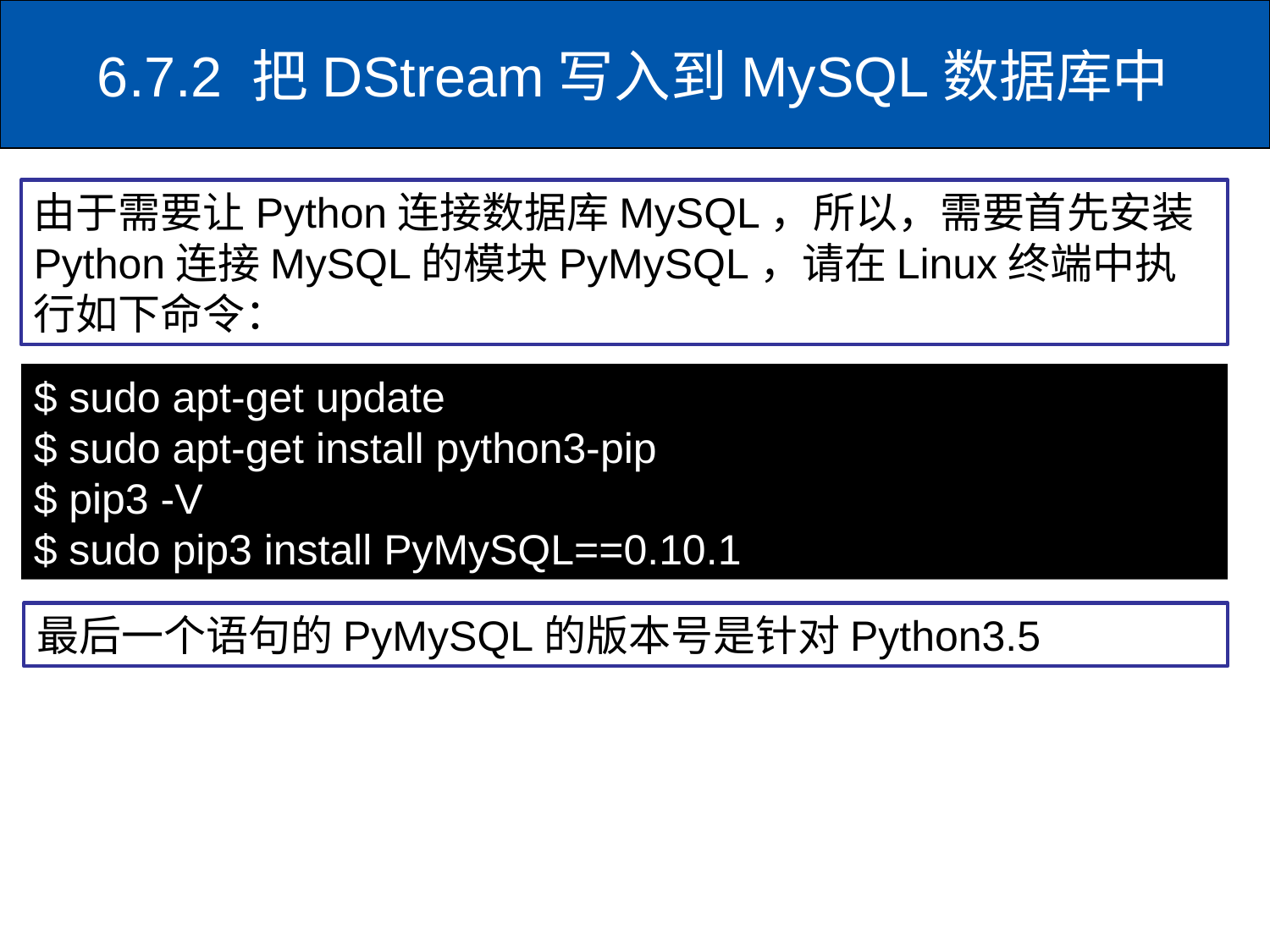

# 6.7.2 把DStream写入到MySQL数据库中
由于需要让Python连接数据库MySQL，所以，需要首先安装Python连接MySQL的模块PyMySQL，请在Linux终端中执行如下命令：
$ sudo apt-get update
$ sudo apt-get install python3-pip
$ pip3 -V
$ sudo pip3 install PyMySQL==0.10.1
最后一个语句的PyMySQL的版本号是针对Python3.5